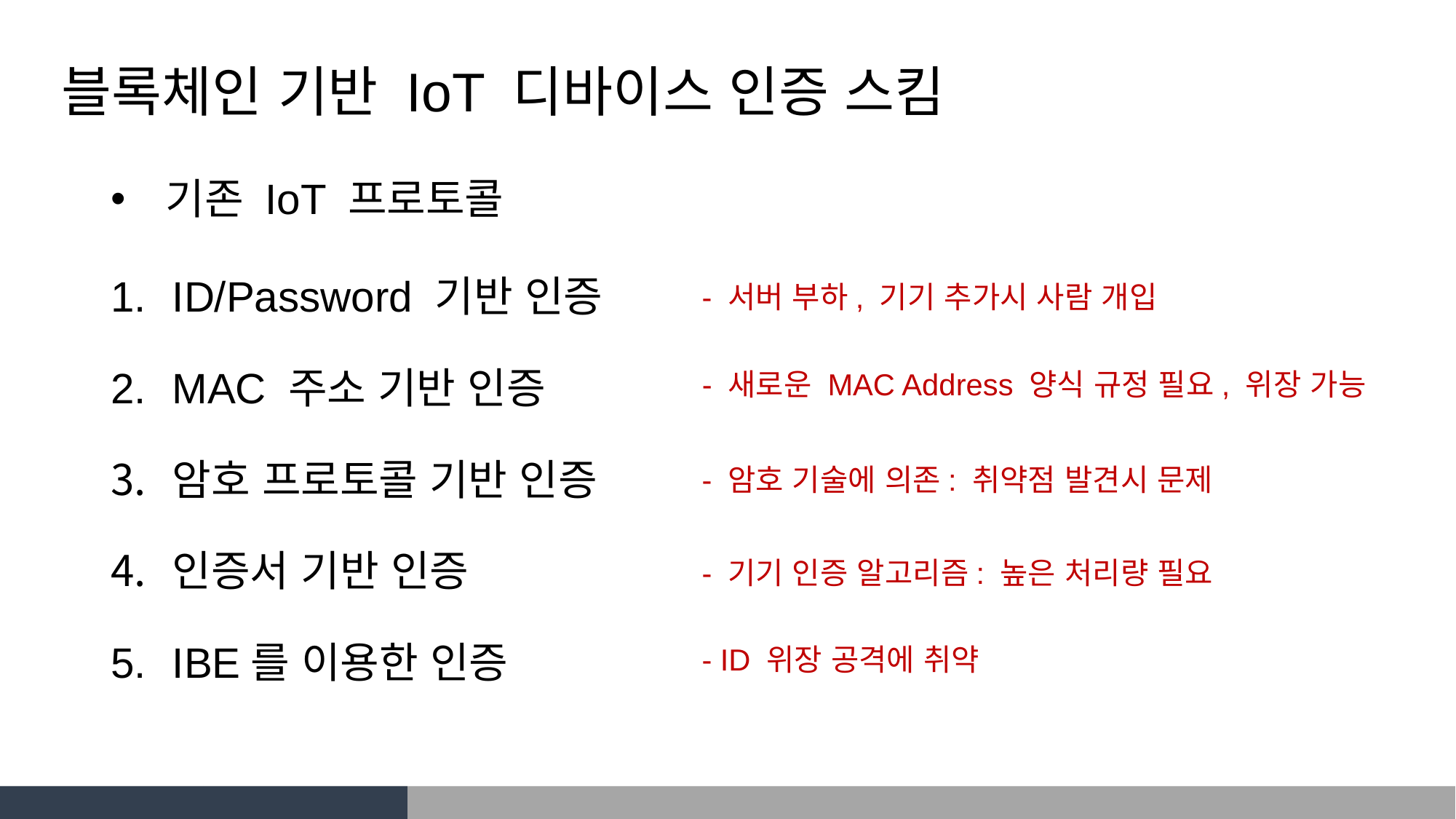

블록체인 기반 IoT 디바이스 인증 스킴
기존 IoT 프로토콜
ID/Password 기반 인증

MAC 주소 기반 인증

암호 프로토콜 기반 인증

인증서 기반 인증

IBE를 이용한 인증
- 서버 부하, 기기 추가시 사람 개입

- 새로운 MAC Address 양식 규정 필요, 위장 가능
- 암호 기술에 의존: 취약점 발견시 문제
- 기기 인증 알고리즘: 높은 처리량 필요
- ID 위장 공격에 취약